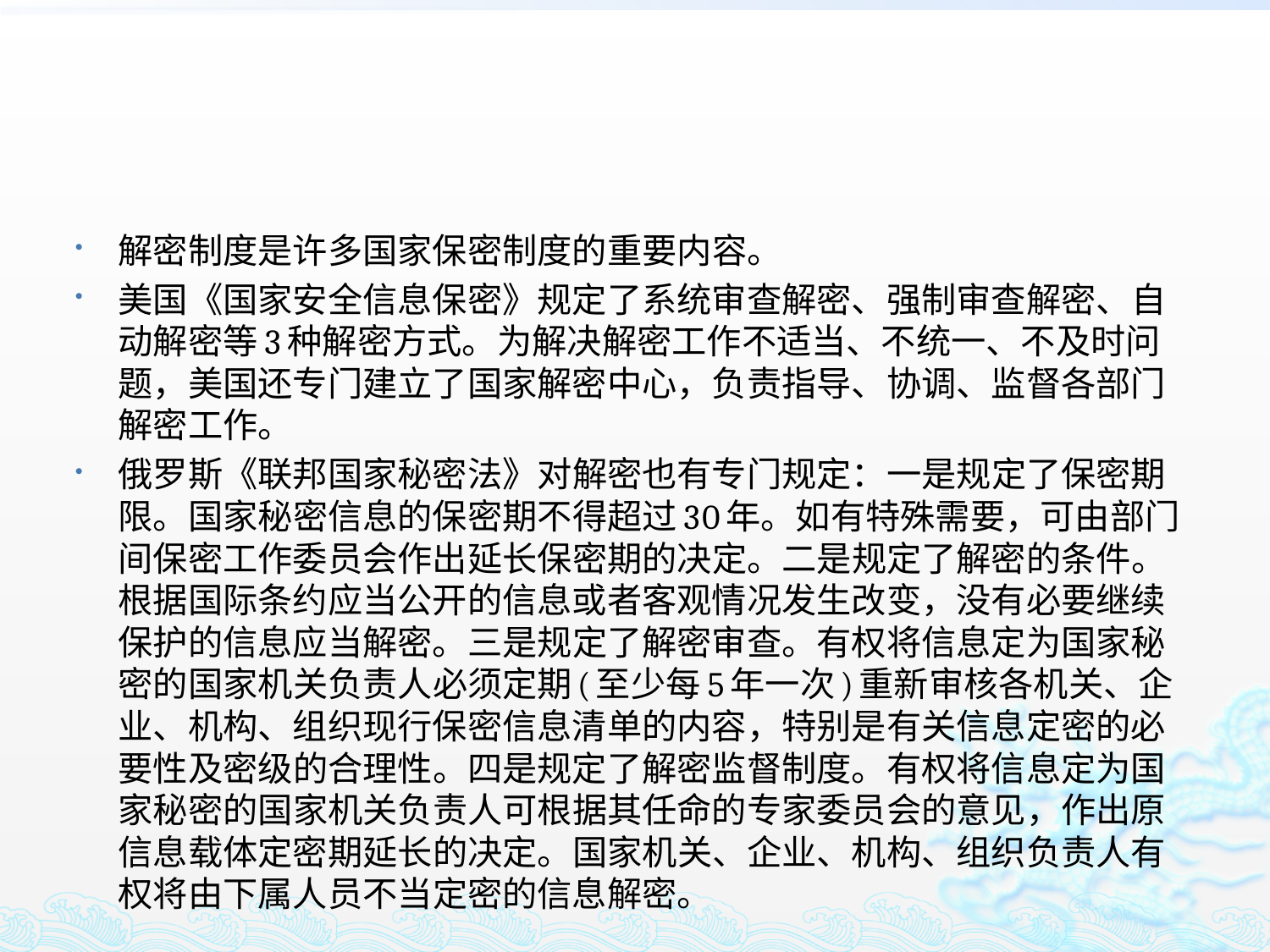

#
解密制度是许多国家保密制度的重要内容。
美国《国家安全信息保密》规定了系统审查解密、强制审查解密、自动解密等3种解密方式。为解决解密工作不适当、不统一、不及时问题，美国还专门建立了国家解密中心，负责指导、协调、监督各部门解密工作。
俄罗斯《联邦国家秘密法》对解密也有专门规定：一是规定了保密期限。国家秘密信息的保密期不得超过30年。如有特殊需要，可由部门间保密工作委员会作出延长保密期的决定。二是规定了解密的条件。根据国际条约应当公开的信息或者客观情况发生改变，没有必要继续保护的信息应当解密。三是规定了解密审查。有权将信息定为国家秘密的国家机关负责人必须定期(至少每5年一次)重新审核各机关、企业、机构、组织现行保密信息清单的内容，特别是有关信息定密的必要性及密级的合理性。四是规定了解密监督制度。有权将信息定为国家秘密的国家机关负责人可根据其任命的专家委员会的意见，作出原信息载体定密期延长的决定。国家机关、企业、机构、组织负责人有权将由下属人员不当定密的信息解密。